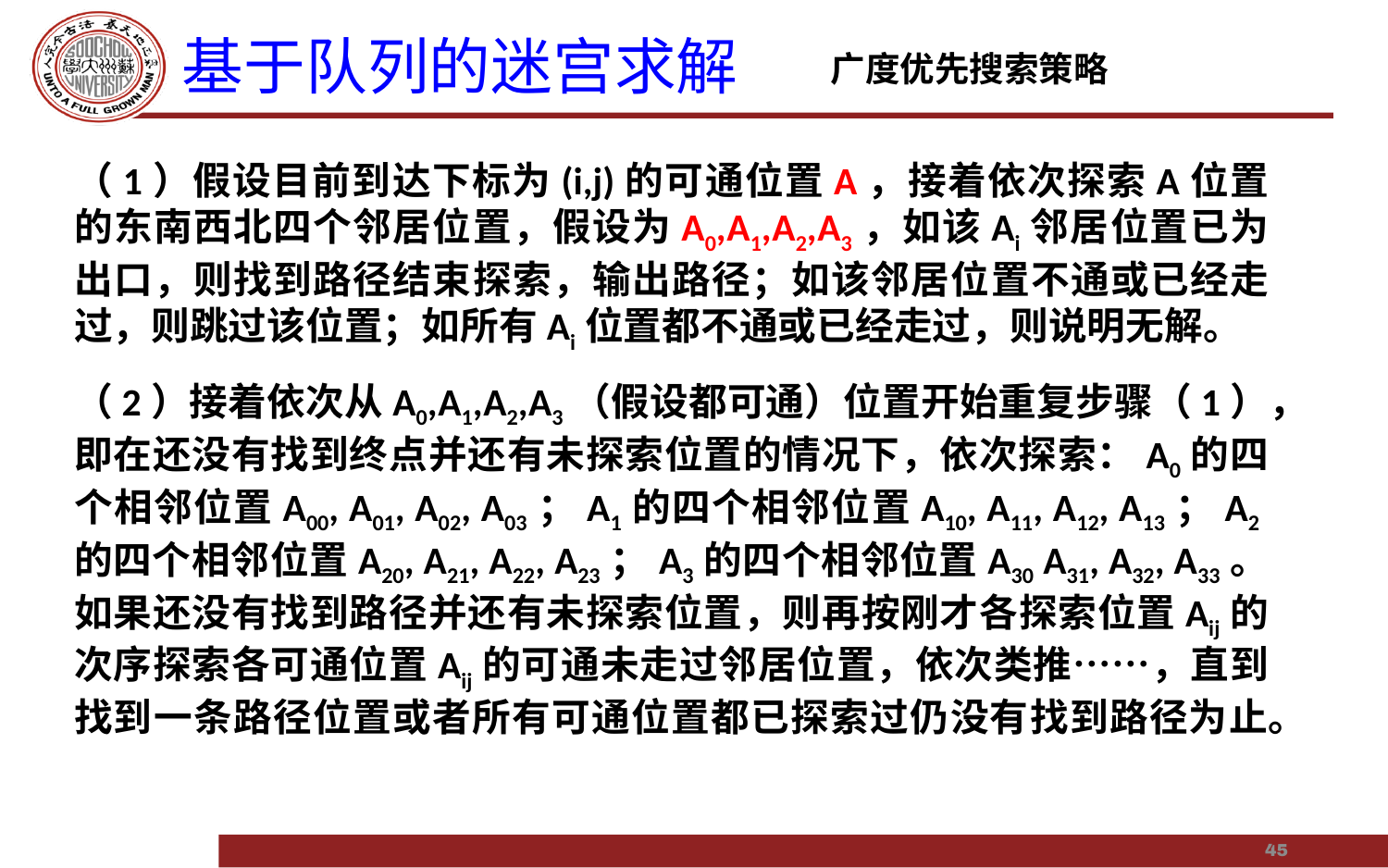

# 基于队列的迷宫求解
广度优先搜索策略
（1）假设目前到达下标为(i,j)的可通位置A，接着依次探索A位置的东南西北四个邻居位置，假设为A0,A1,A2,A3，如该Ai邻居位置已为出口，则找到路径结束探索，输出路径；如该邻居位置不通或已经走过，则跳过该位置；如所有Ai位置都不通或已经走过，则说明无解。
（2）接着依次从A0,A1,A2,A3（假设都可通）位置开始重复步骤（1），即在还没有找到终点并还有未探索位置的情况下，依次探索：A0的四个相邻位置A00, A01, A02, A03；A1的四个相邻位置A10, A11, A12, A13；A2的四个相邻位置A20, A21, A22, A23；A3的四个相邻位置A30 A31, A32, A33。如果还没有找到路径并还有未探索位置，则再按刚才各探索位置Aij的次序探索各可通位置Aij的可通未走过邻居位置，依次类推……，直到找到一条路径位置或者所有可通位置都已探索过仍没有找到路径为止。

45